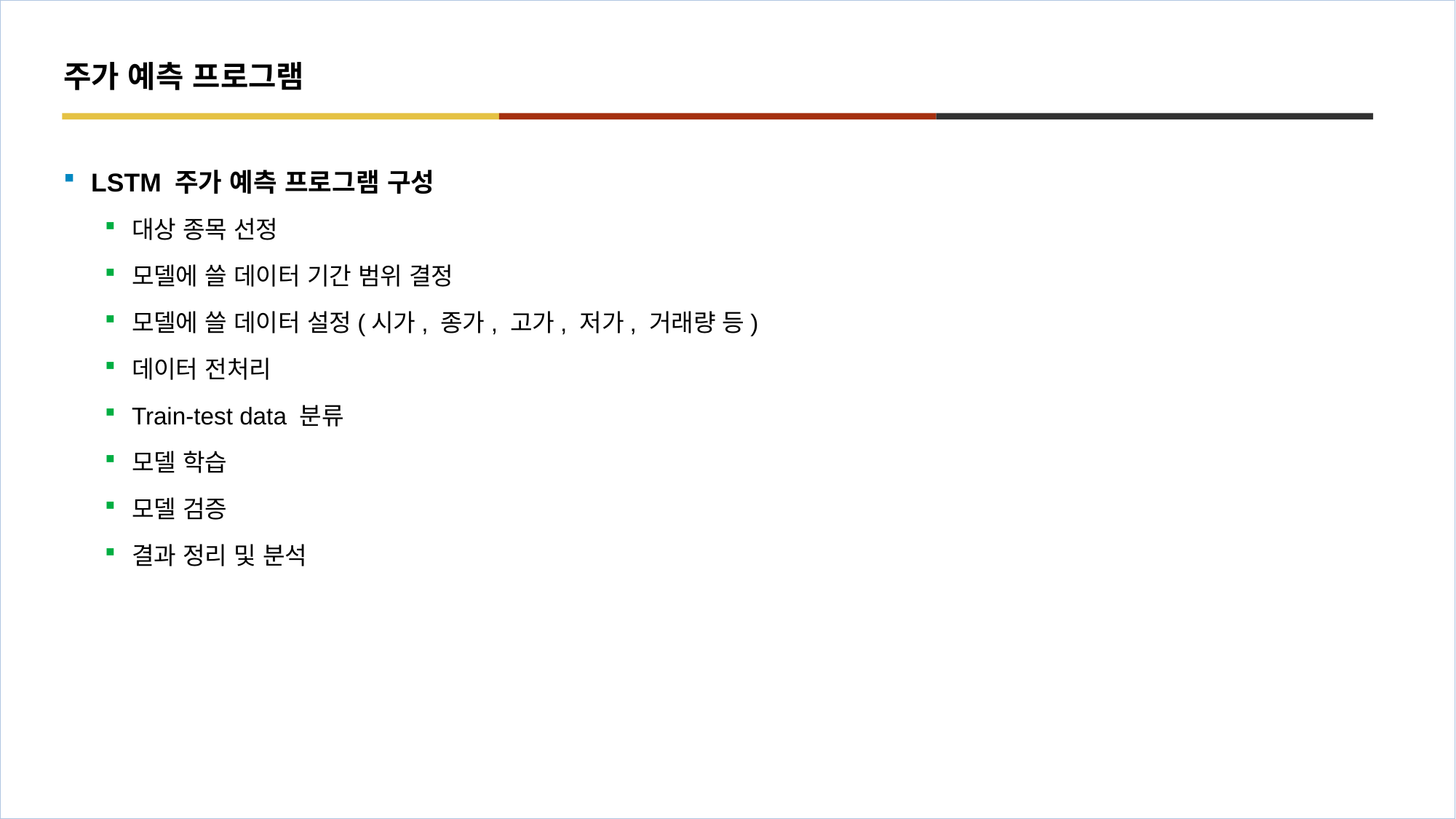

# 주가 예측 프로그램
LSTM 주가 예측 프로그램 구성
대상 종목 선정
모델에 쓸 데이터 기간 범위 결정
모델에 쓸 데이터 설정(시가, 종가, 고가, 저가, 거래량 등)
데이터 전처리
Train-test data 분류
모델 학습
모델 검증
결과 정리 및 분석